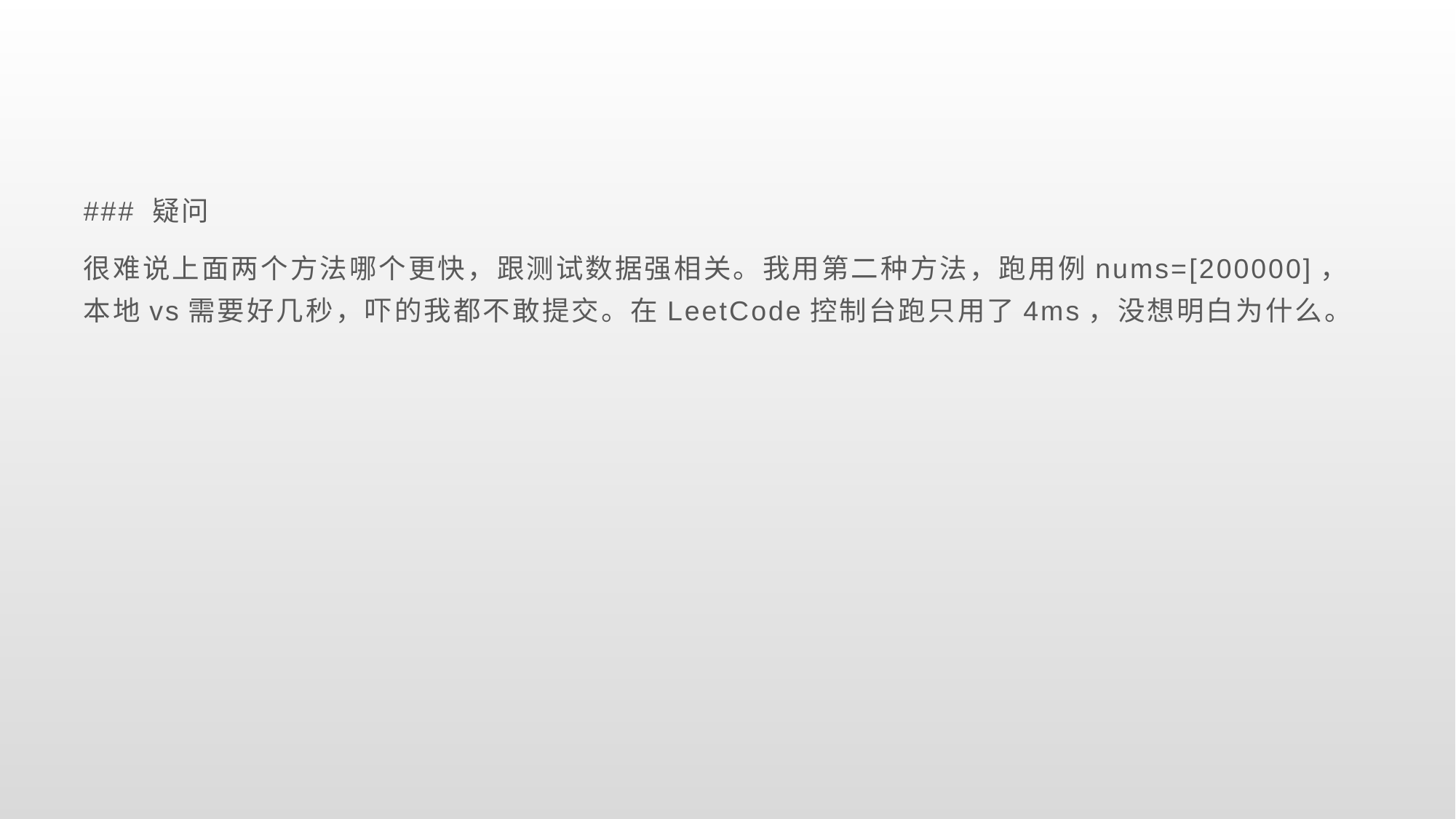

### 疑问
很难说上面两个方法哪个更快，跟测试数据强相关。我用第二种方法，跑用例nums=[200000]，本地vs需要好几秒，吓的我都不敢提交。在LeetCode控制台跑只用了4ms，没想明白为什么。